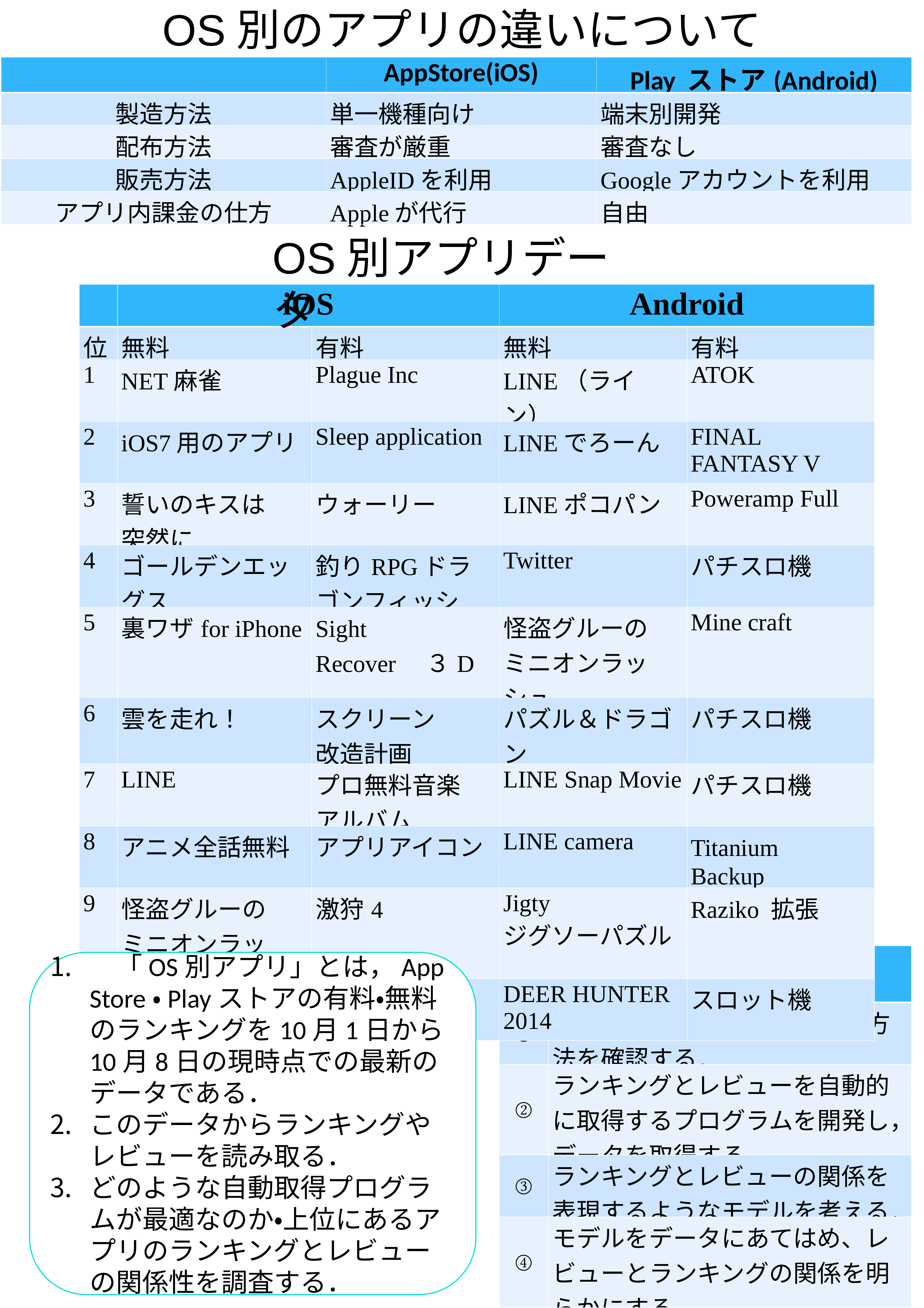

OS別のアプリの違いについて
|  | AppStore(iOS) | Play ストア(Android) |
| --- | --- | --- |
| 製造方法 | 単一機種向け | 端末別開発 |
| 配布方法 | 審査が厳重 | 審査なし |
| 販売方法 | AppleIDを利用 | Googleアカウントを利用 |
| アプリ内課金の仕方 | Appleが代行 | 自由 |
OS別アプリデータ
|  | iOS |  | Android |  |
| --- | --- | --- | --- | --- |
| 位 | 無料 | 有料 | 無料 | 有料 |
| 1 | NET麻雀 | Plague Inc | LINE（ライン） | ATOK |
| 2 | iOS7用のアプリ | Sleep application | LINEでろーん | FINAL FANTASY V |
| 3 | 誓いのキスは 突然に | ウォーリー | LINEポコパン | Poweramp Full |
| 4 | ゴールデンエッグス | 釣りRPGドラゴンフィッシ | Twitter | パチスロ機 |
| 5 | 裏ワザfor iPhone | Sight　Recover　３D | 怪盗グルーの ミニオンラッシュ | Mine craft |
| 6 | 雲を走れ！ | スクリーン 改造計画 | パズル＆ドラゴン | パチスロ機 |
| 7 | LINE | プロ無料音楽 アルバム | LINE Snap Movie | パチスロ機 |
| 8 | アニメ全話無料 | アプリアイコン | LINE camera | Titanium　Backup |
| 9 | 怪盗グルーの ミニオンラッシュ | 激狩4 | Jigty ジグソーパズル | Raziko 拡張 |
| 10 | 無料で音楽聞き放題 | ONE　PIECE RUNNING | DEER HUNTER 2014 | スロット機 |
|  | 今後の展望 |
| --- | --- |
| ① | レビューのデータを取得する方法を確認する． |
| ② | ランキングとレビューを自動的に取得するプログラムを開発し，データを取得する． |
| ③ | ランキングとレビューの関係を表現するようなモデルを考える． |
| ④ | モデルをデータにあてはめ、レビューとランキングの関係を明らかにする． |
　「OS別アプリ」とは，App Store・Playストアの有料・無料のランキングを10月1日から10月8日の現時点での最新のデータである．
このデータからランキングやレビューを読み取る．
どのような自動取得プログラムが最適なのか・上位にあるアプリのランキングとレビューの関係性を調査する．